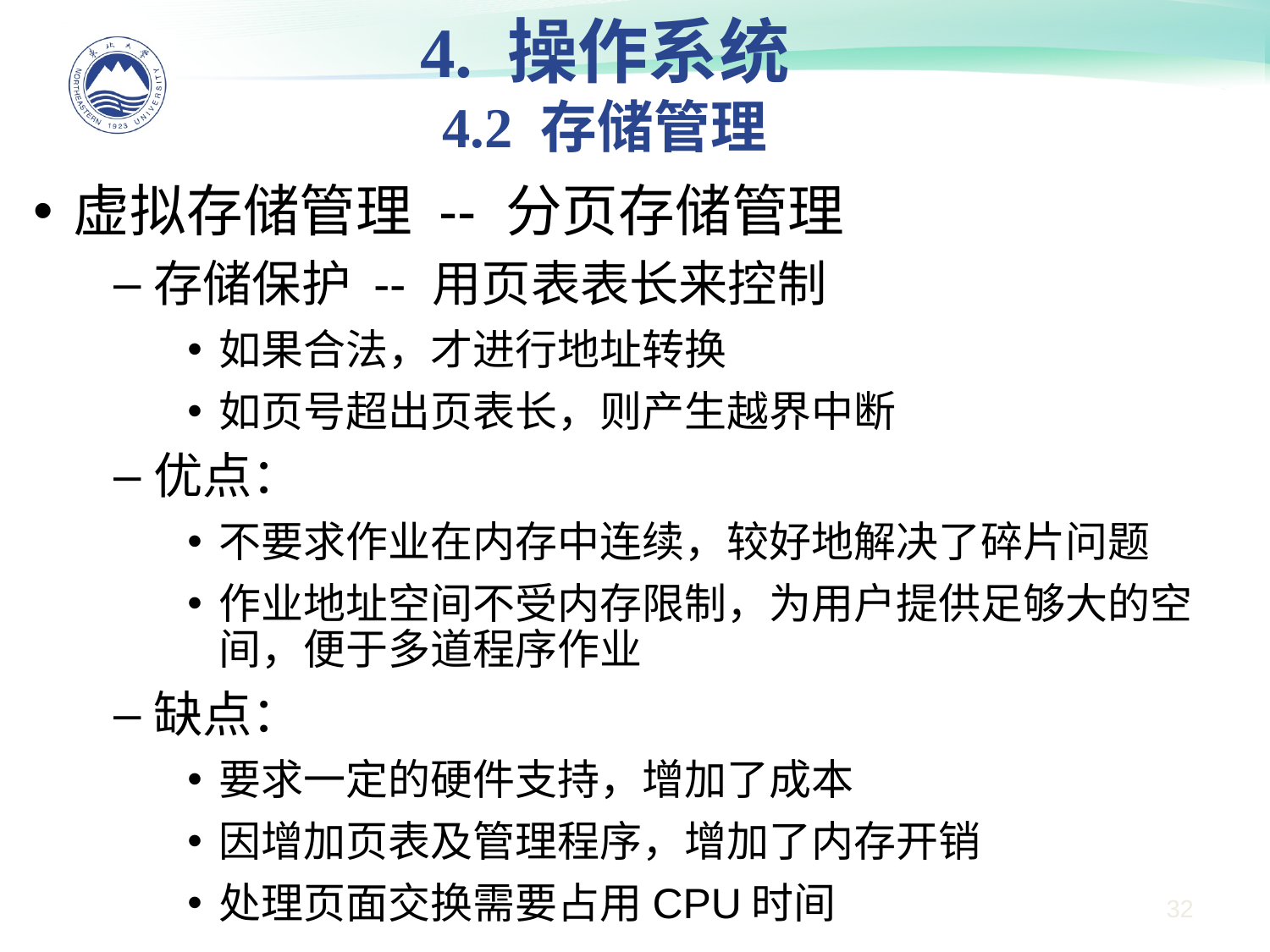

4. 操作系统
4.2 存储管理
虚拟存储管理 -- 分页存储管理
存储保护 -- 用页表表长来控制
如果合法，才进行地址转换
如页号超出页表长，则产生越界中断
优点：
不要求作业在内存中连续，较好地解决了碎片问题
作业地址空间不受内存限制，为用户提供足够大的空间，便于多道程序作业
缺点：
要求一定的硬件支持，增加了成本
因增加页表及管理程序，增加了内存开销
处理页面交换需要占用CPU时间
32